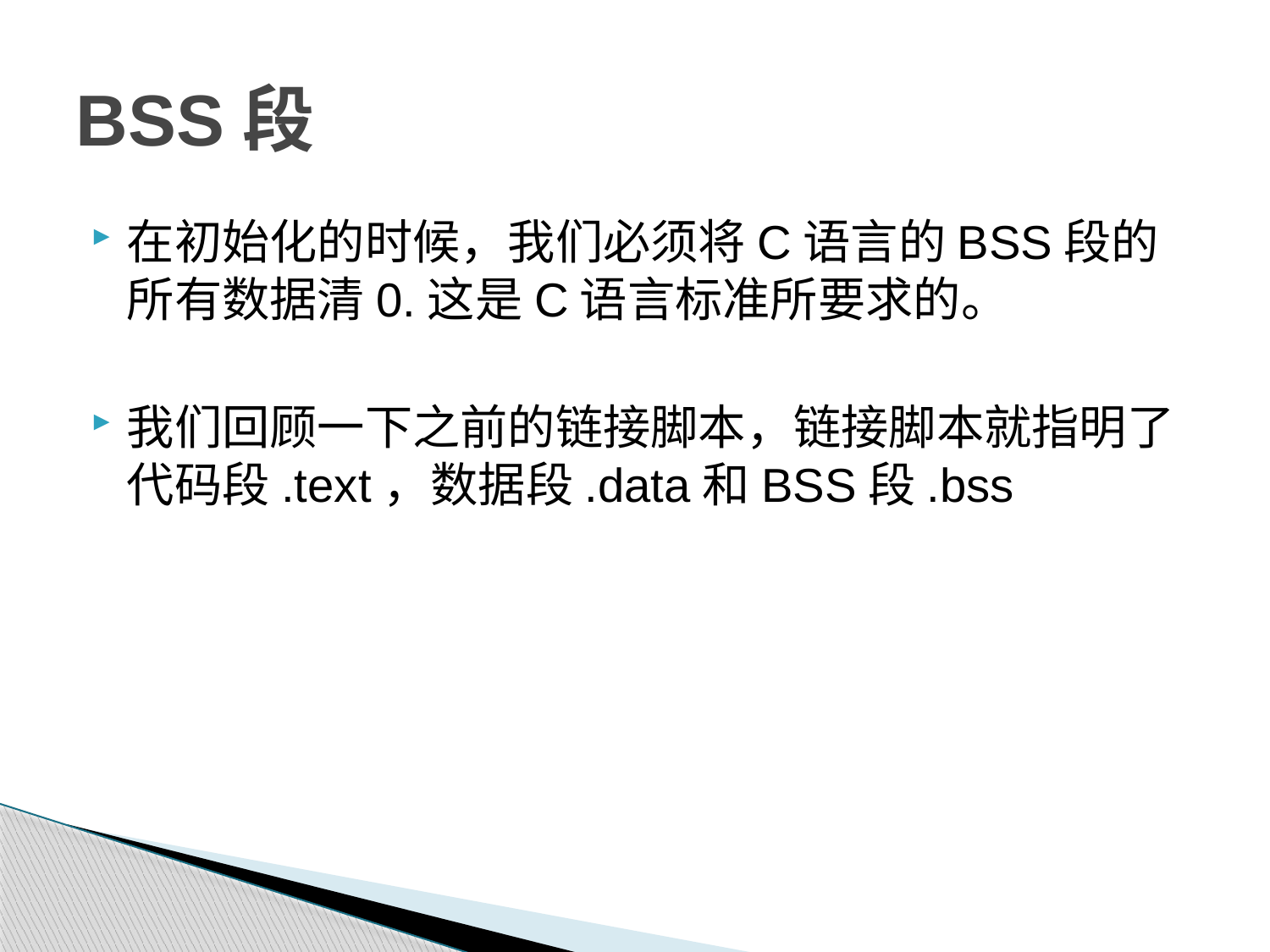

# BSS段
在初始化的时候，我们必须将C语言的BSS段的所有数据清0.这是C语言标准所要求的。

我们回顾一下之前的链接脚本，链接脚本就指明了代码段.text，数据段.data和BSS段.bss